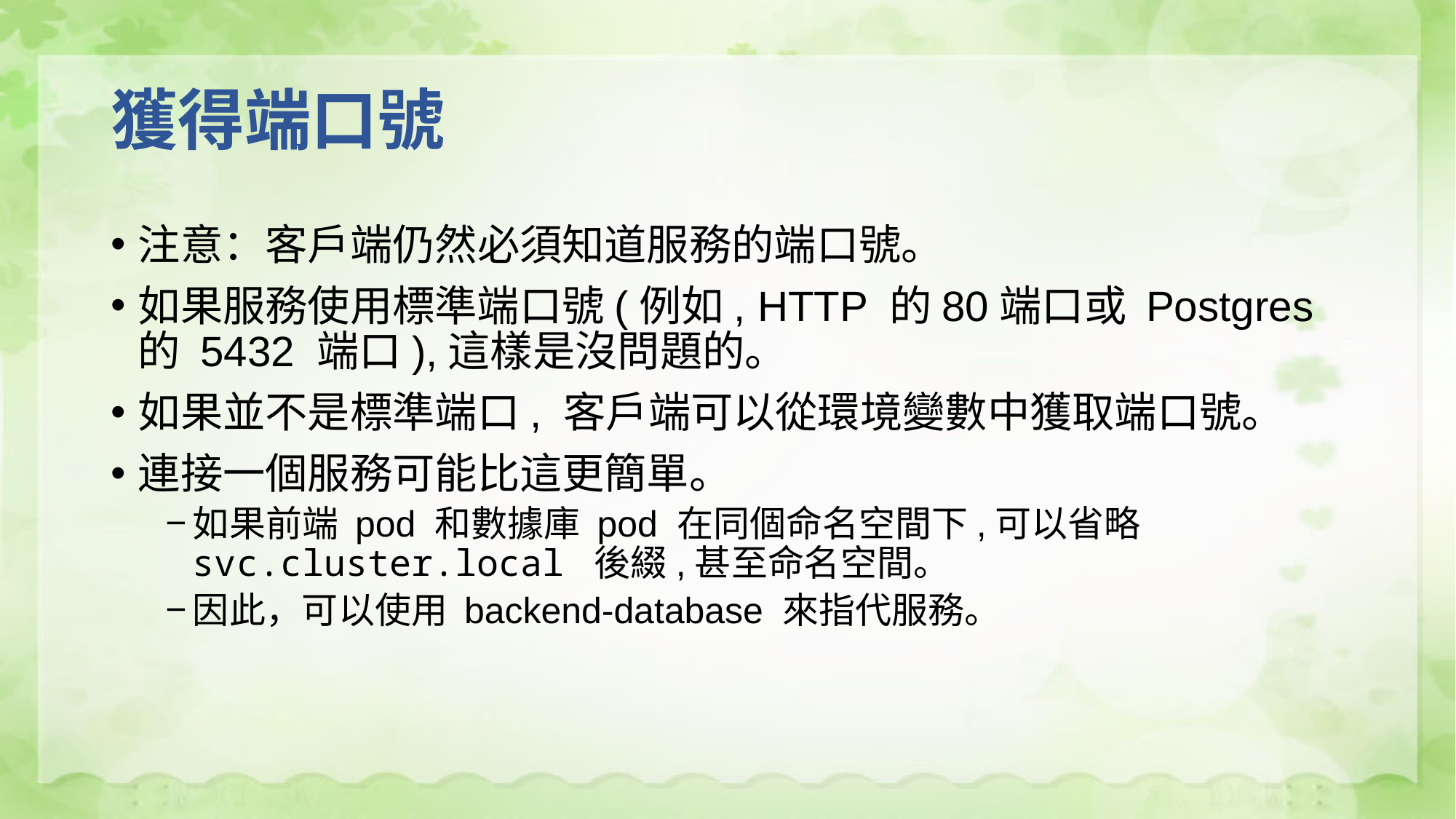

# 獲得端口號
注意：客戶端仍然必須知道服務的端口號。
如果服務使用標準端口號(例如, HTTP 的80端口或 Postgres 的 5432 端口),這樣是沒問題的。
如果並不是標準端口, 客戶端可以從環境變數中獲取端口號。
連接一個服務可能比這更簡單。
如果前端 pod 和數據庫 pod 在同個命名空間下,可以省略 svc.cluster.local 後綴,甚至命名空間。
因此，可以使用 backend-database 來指代服務。